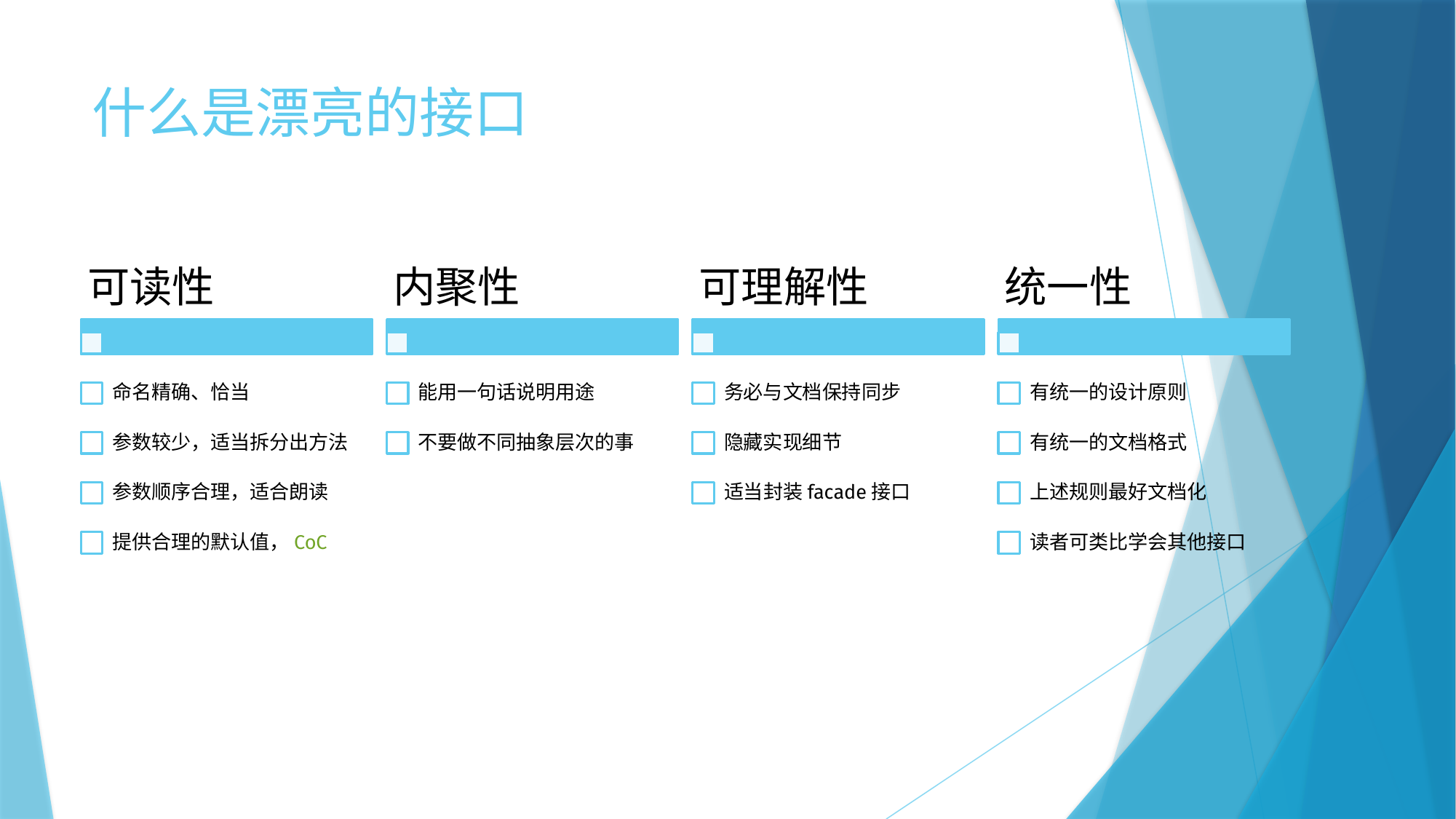

# 什么是漂亮的接口
可读性
命名精确、恰当
参数较少，适当拆分出方法
参数顺序合理，适合朗读
提供合理的默认值，CoC
内聚性
能用一句话说明用途
不要做不同抽象层次的事
可理解性
务必与文档保持同步
隐藏实现细节
适当封装facade接口
统一性
有统一的设计原则
有统一的文档格式
上述规则最好文档化
读者可类比学会其他接口